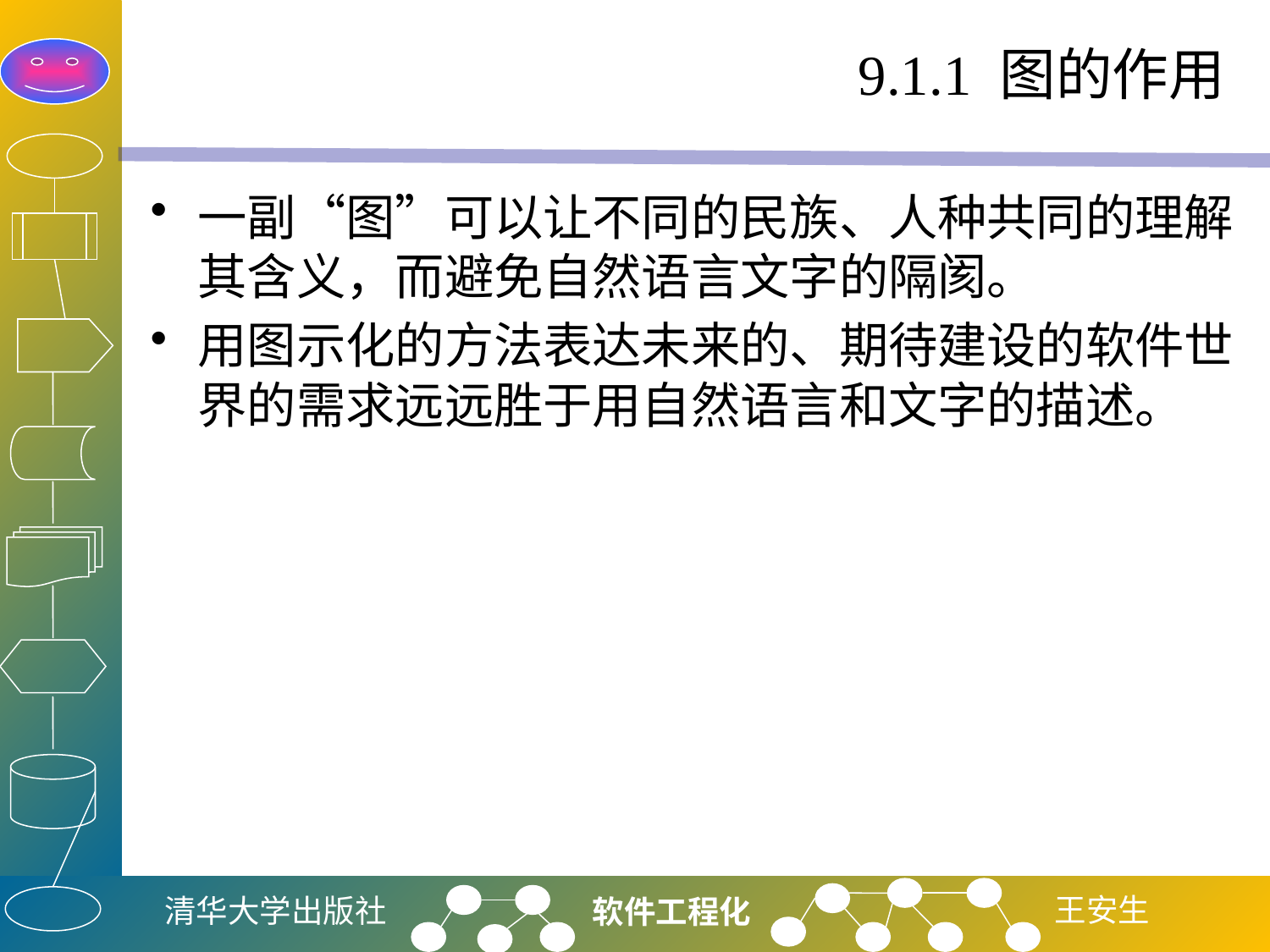

# 9.1.1 图的作用
一副“图”可以让不同的民族、人种共同的理解其含义，而避免自然语言文字的隔阂。
用图示化的方法表达未来的、期待建设的软件世界的需求远远胜于用自然语言和文字的描述。